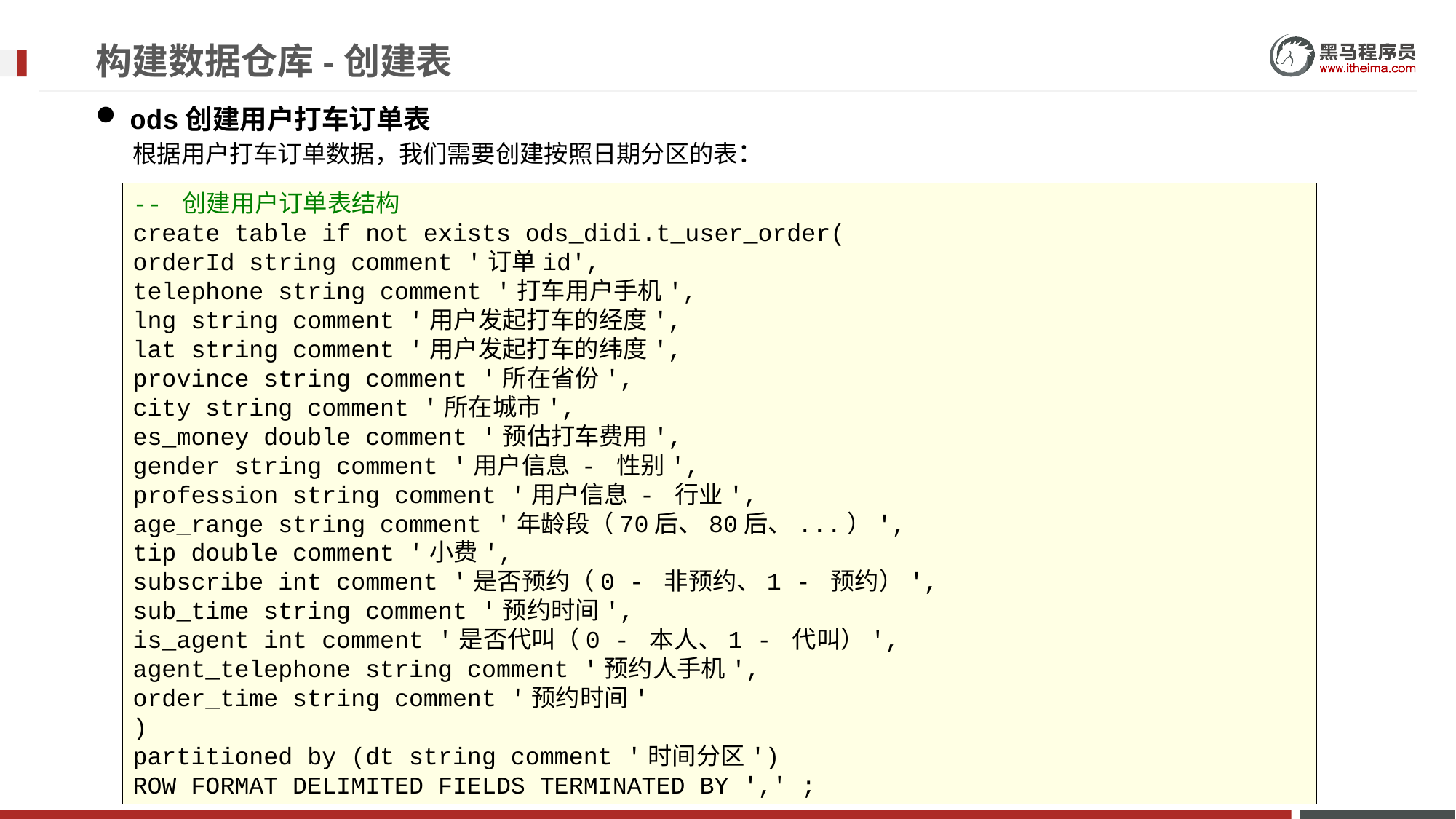

# 构建数据仓库-创建表
ods创建用户打车订单表
根据用户打车订单数据，我们需要创建按照日期分区的表：
-- 创建用户订单表结构
create table if not exists ods_didi.t_user_order(
orderId string comment '订单id',
telephone string comment '打车用户手机',
lng string comment '用户发起打车的经度',
lat string comment '用户发起打车的纬度',
province string comment '所在省份',
city string comment '所在城市',
es_money double comment '预估打车费用',
gender string comment '用户信息 - 性别',
profession string comment '用户信息 - 行业',
age_range string comment '年龄段（70后、80后、...）',
tip double comment '小费',
subscribe int comment '是否预约（0 - 非预约、1 - 预约）',
sub_time string comment '预约时间',
is_agent int comment '是否代叫（0 - 本人、1 - 代叫）',
agent_telephone string comment '预约人手机',
order_time string comment '预约时间'
)
partitioned by (dt string comment '时间分区')
ROW FORMAT DELIMITED FIELDS TERMINATED BY ',' ;